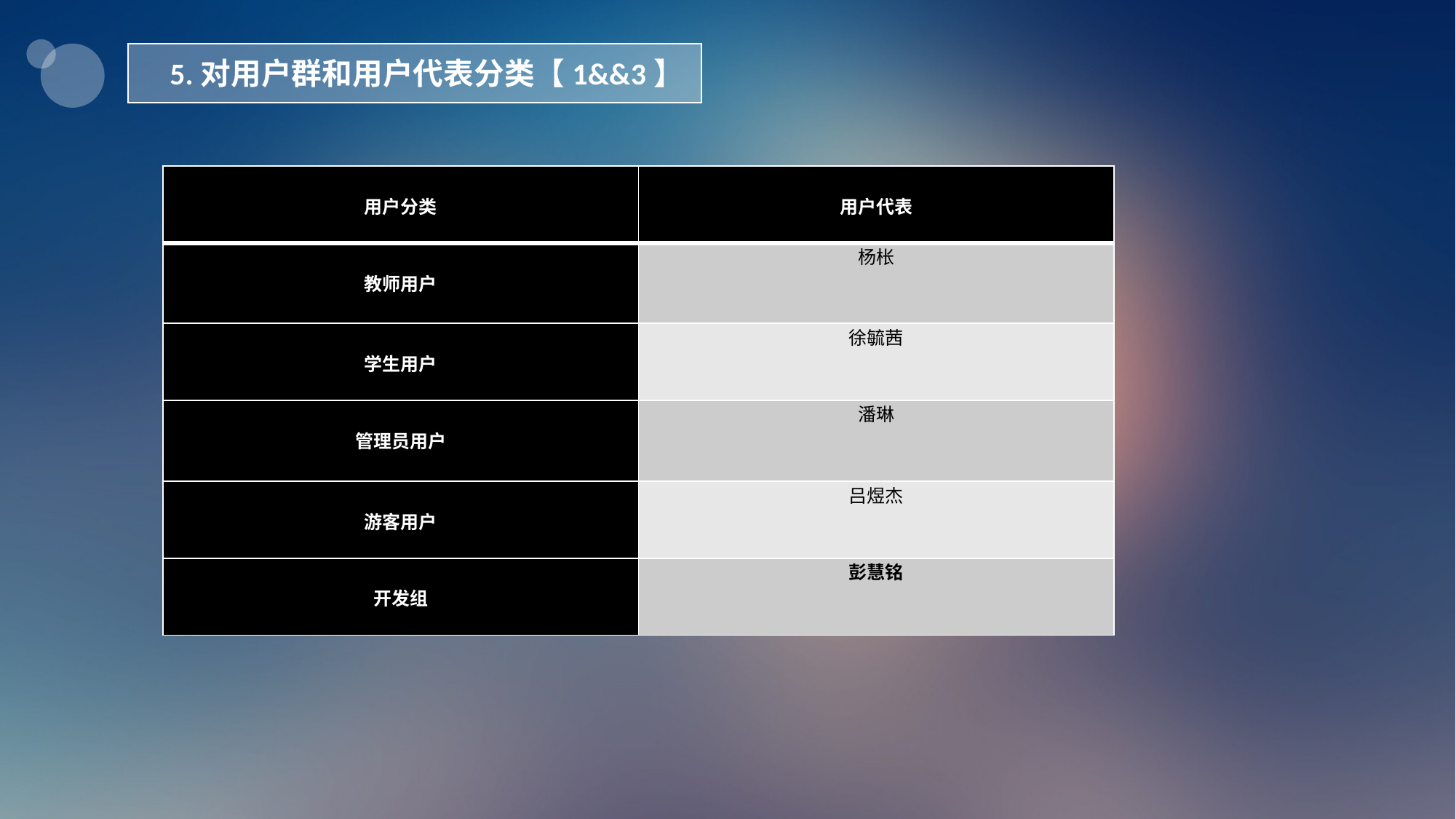

5.对用户群和用户代表分类【1&&3】
| 用户分类 | 用户代表 |
| --- | --- |
| 教师用户 | 杨枨 |
| 学生用户 | 徐毓茜 |
| 管理员用户 | 潘琳 |
| 游客用户 | 吕煜杰 |
| 开发组 | 彭慧铭 |